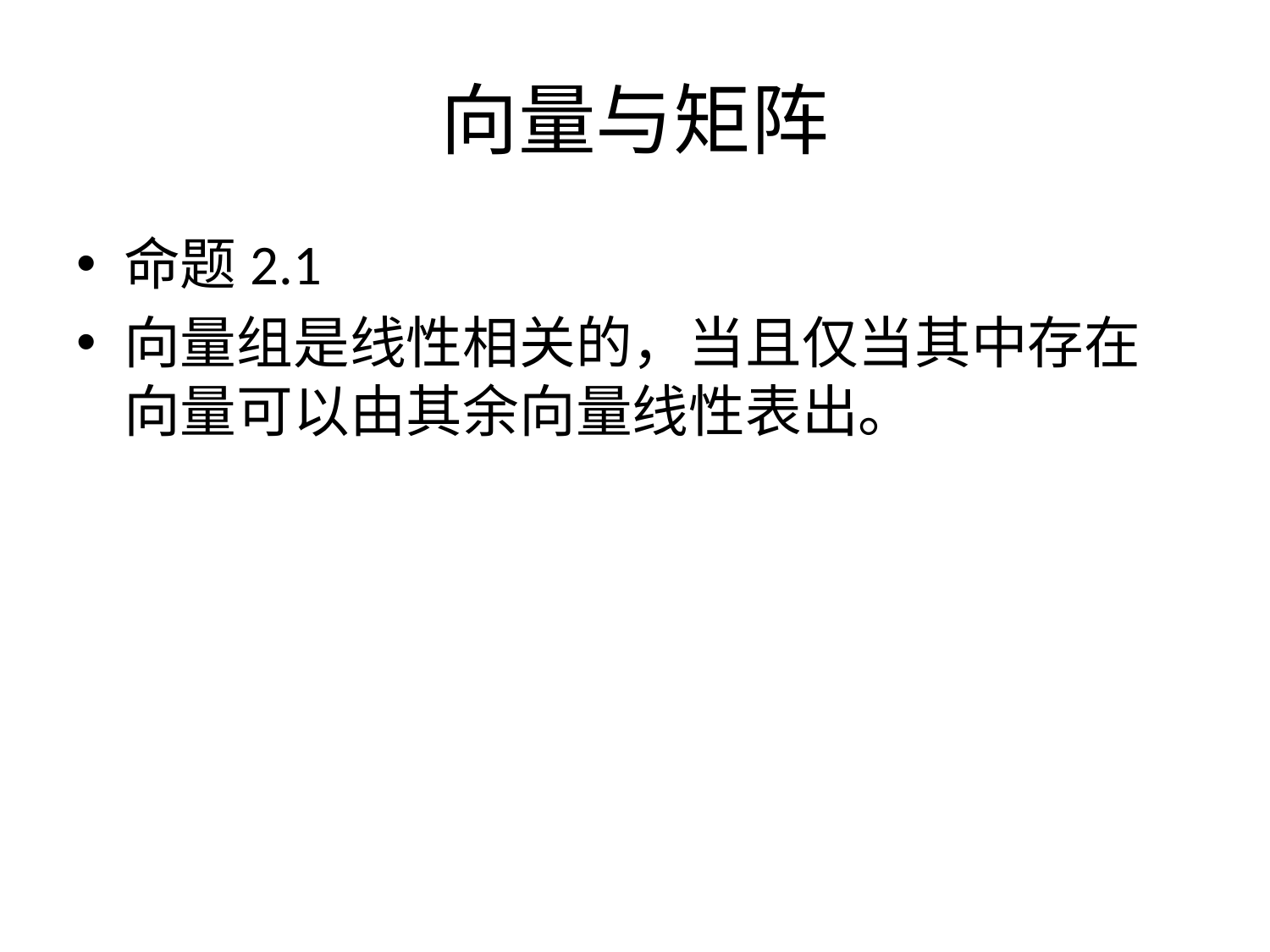

# 向量与矩阵
命题2.1
向量组是线性相关的，当且仅当其中存在向量可以由其余向量线性表出。